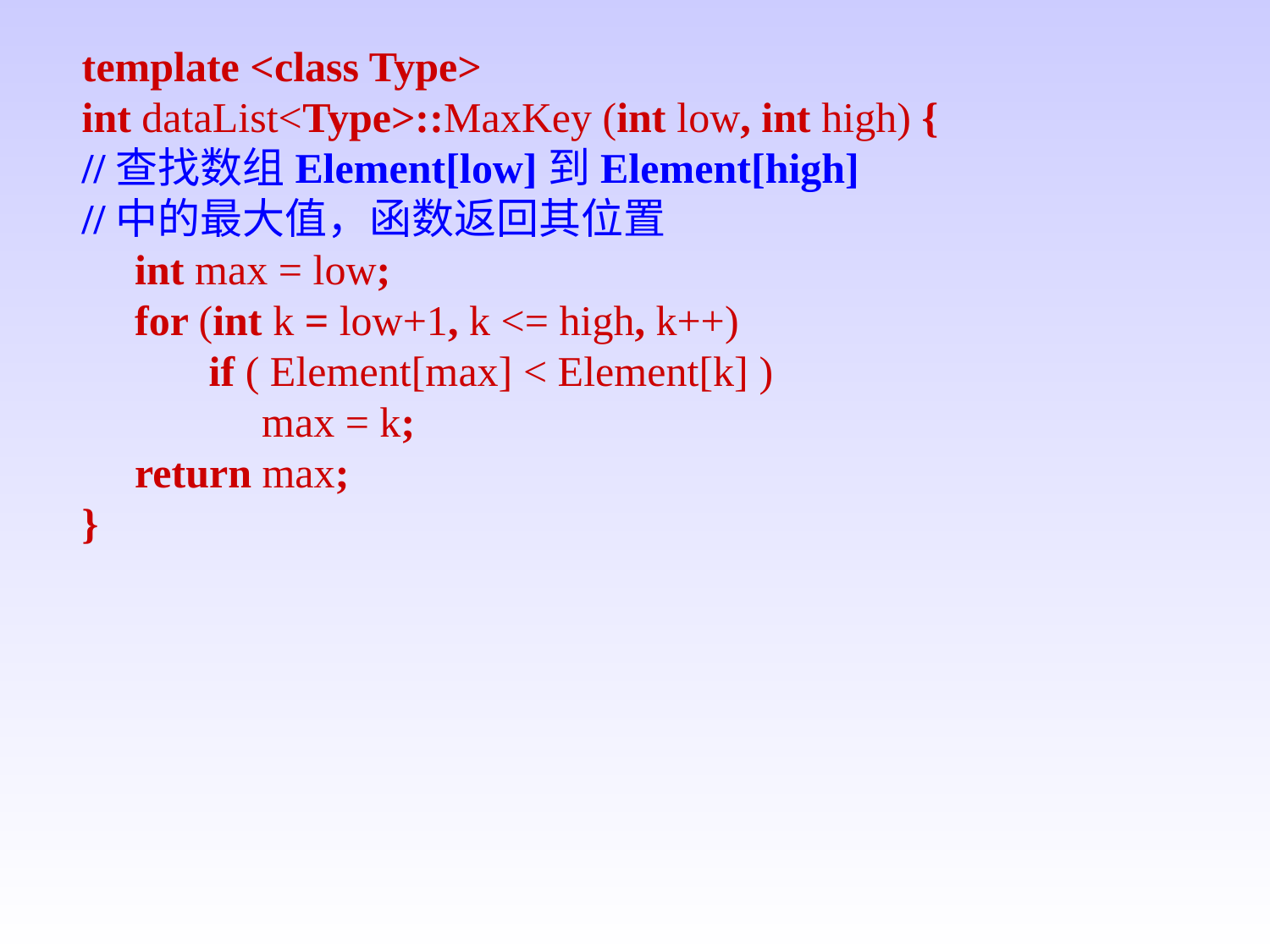

template <class Type>
 int dataList<Type>::MaxKey (int low, int high) {
 //查找数组Element[low]到Element[high]
 //中的最大值，函数返回其位置
      int max = low;
      for (int k = low+1, k <= high, k++)
  	 if ( Element[max] < Element[k] )
  	      max = k;
      return max;
 }